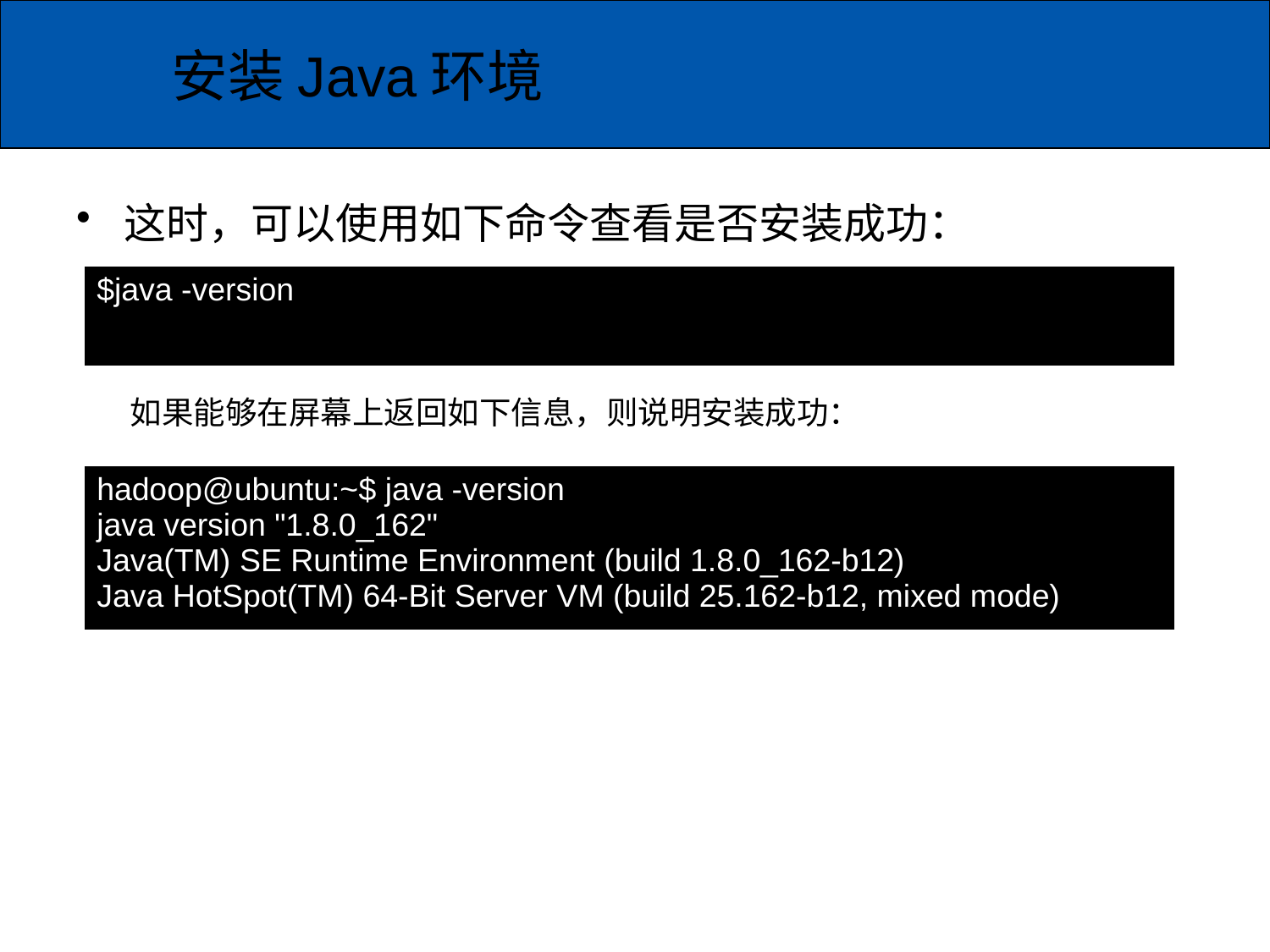

安装Java环境
# 这时，可以使用如下命令查看是否安装成功：
| $java -version |
| --- |
如果能够在屏幕上返回如下信息，则说明安装成功：
| hadoop@ubuntu:~$ java -version java version "1.8.0\_162" Java(TM) SE Runtime Environment (build 1.8.0\_162-b12) Java HotSpot(TM) 64-Bit Server VM (build 25.162-b12, mixed mode) |
| --- |